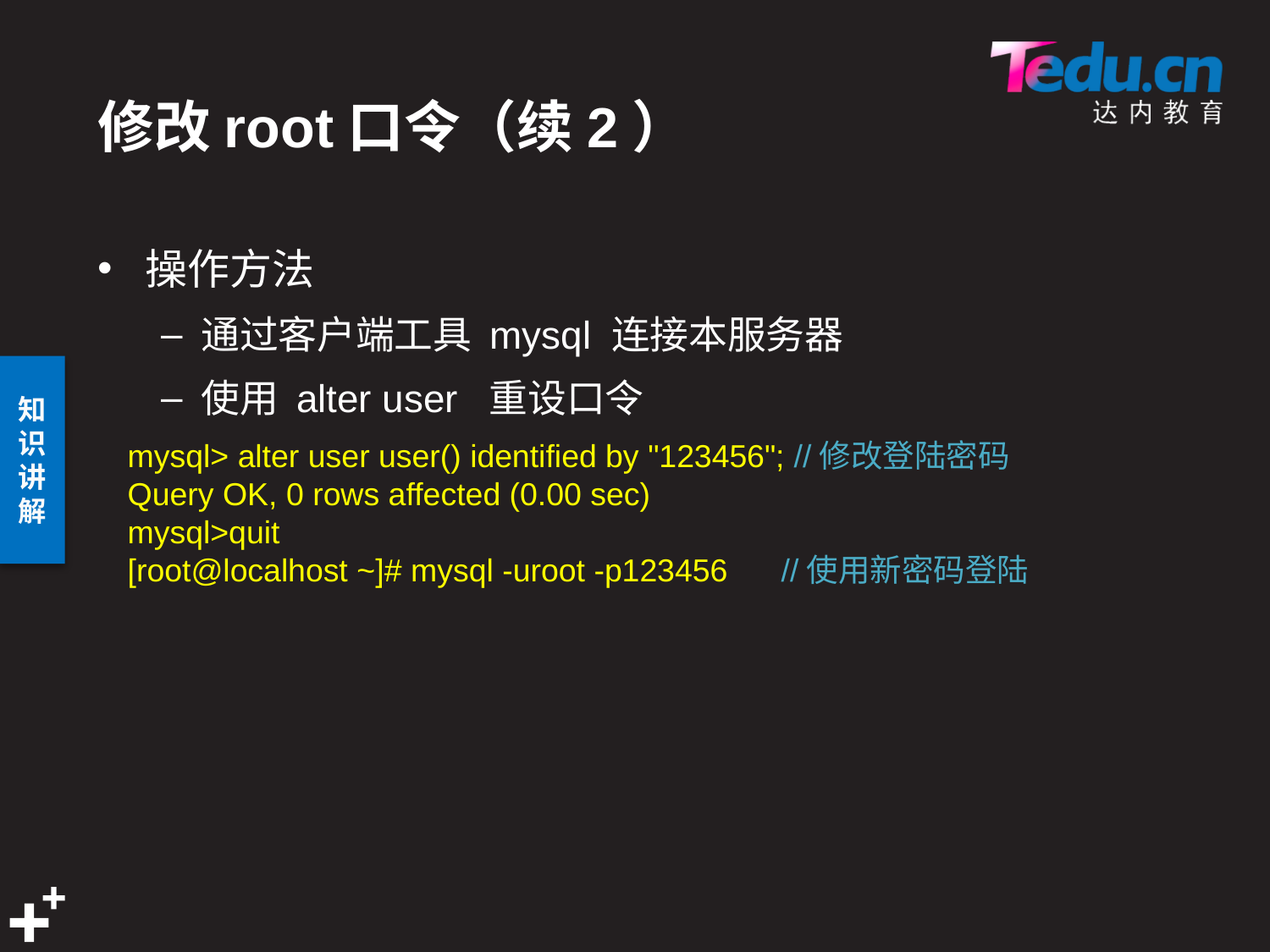

# 修改root口令（续2）
操作方法
通过客户端工具 mysql 连接本服务器
使用 alter user  重设口令
mysql> alter user user() identified by "123456"; //修改登陆密码
Query OK, 0 rows affected (0.00 sec)
mysql>quit
[root@localhost ~]# mysql -uroot -p123456      //使用新密码登陆